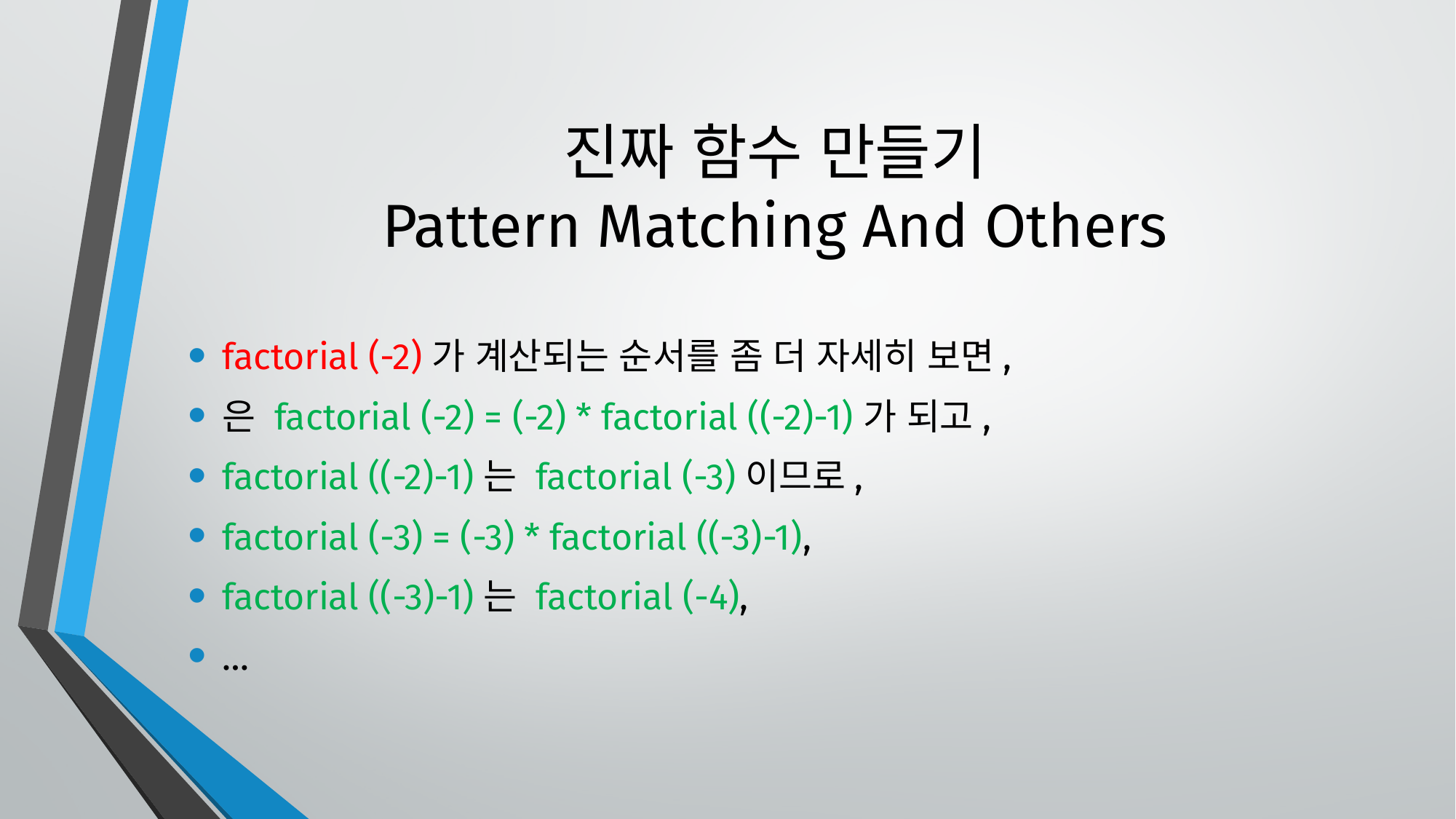

# 진짜 함수 만들기 Pattern Matching And Others
factorial (-2)가 계산되는 순서를 좀 더 자세히 보면,
은 factorial (-2) = (-2) * factorial ((-2)-1)가 되고,
factorial ((-2)-1)는 factorial (-3)이므로,
factorial (-3) = (-3) * factorial ((-3)-1),
factorial ((-3)-1)는 factorial (-4),
…